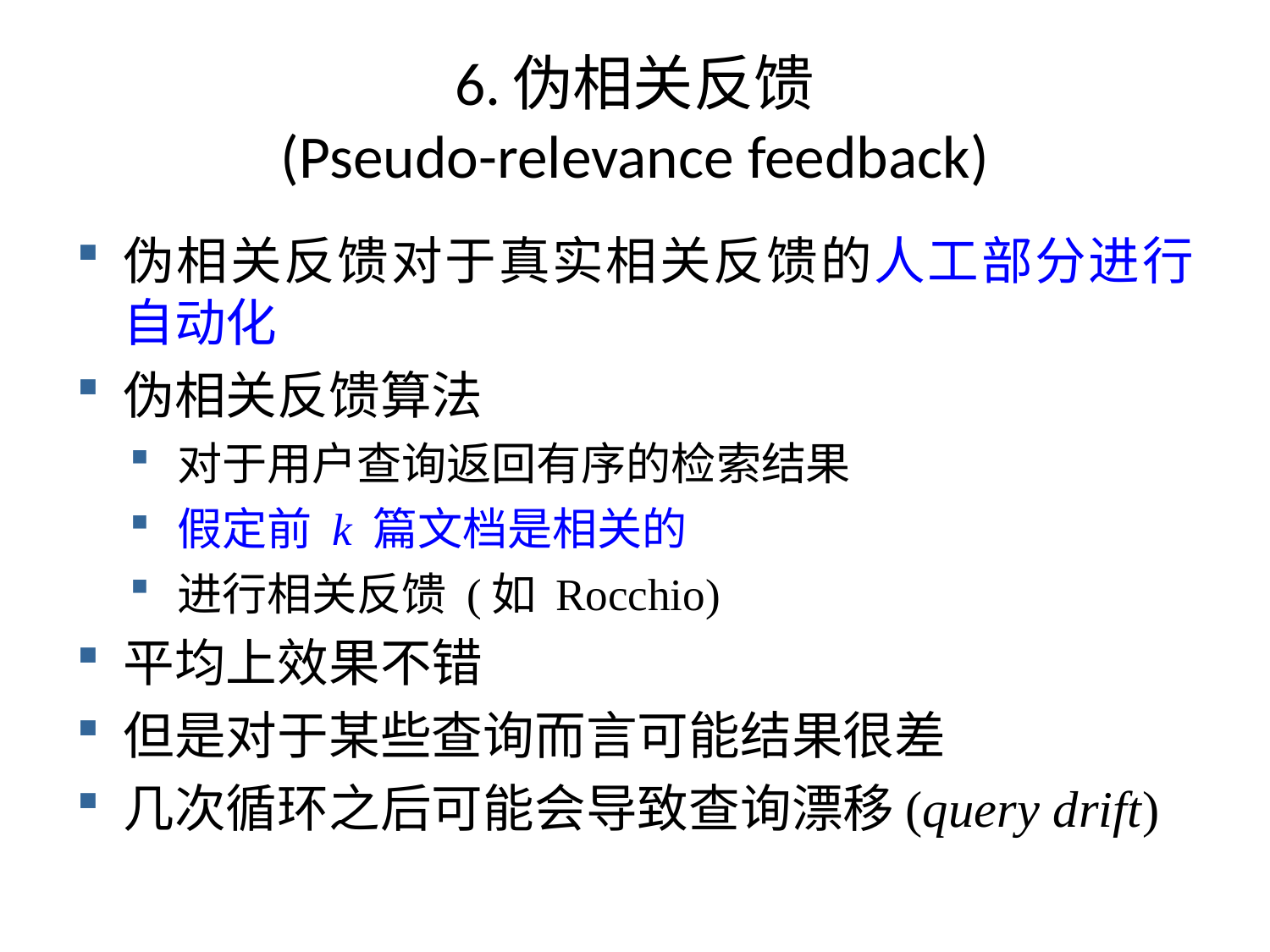

# 6.伪相关反馈 (Pseudo-relevance feedback)
伪相关反馈对于真实相关反馈的人工部分进行自动化
伪相关反馈算法
对于用户查询返回有序的检索结果
假定前 k 篇文档是相关的
进行相关反馈 (如 Rocchio)
平均上效果不错
但是对于某些查询而言可能结果很差
几次循环之后可能会导致查询漂移(query drift)